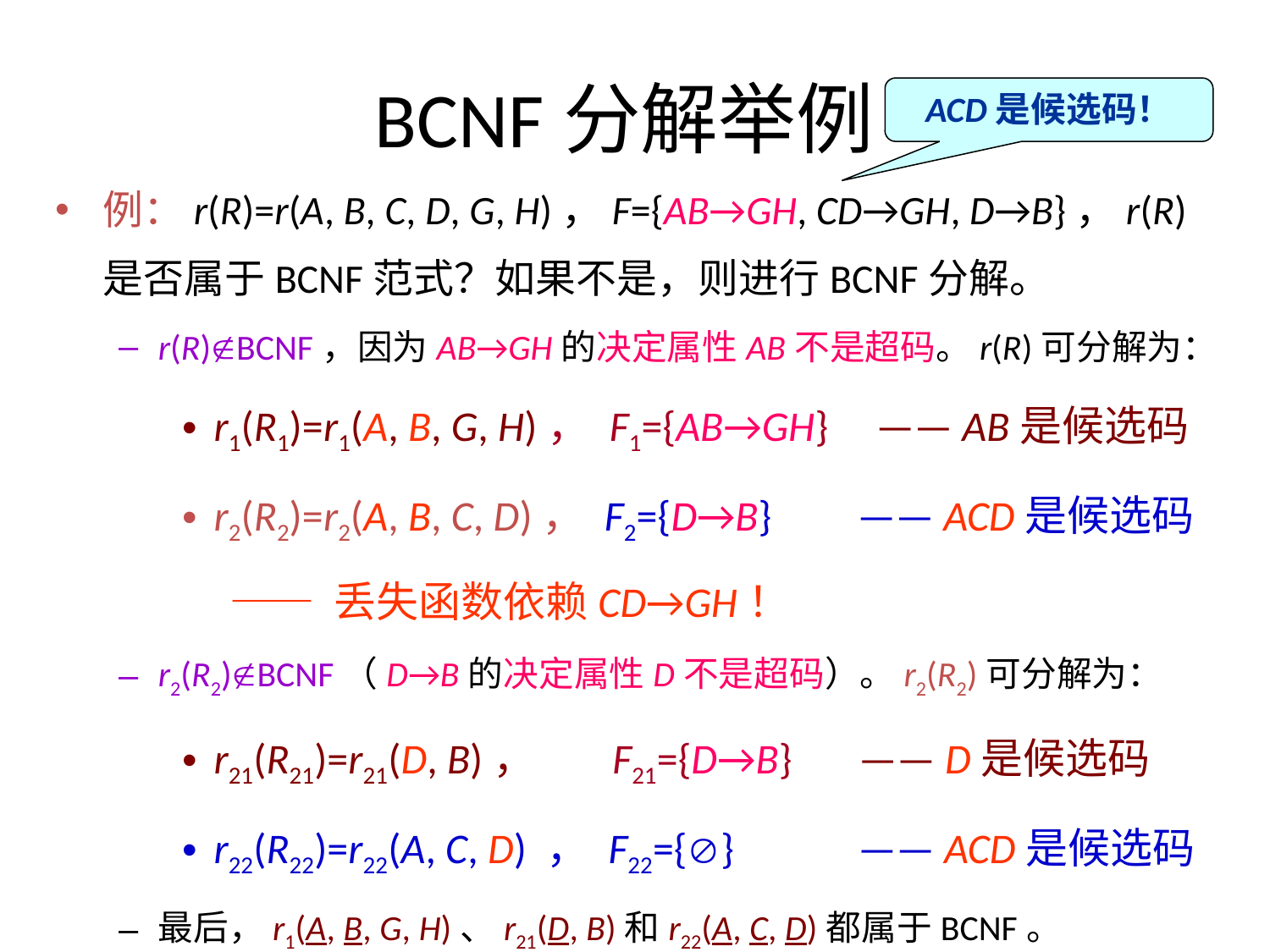

# BCNF分解举例
ACD是候选码！
例：r(R)=r(A, B, C, D, G, H)，F={AB→GH, CD→GH, D→B}，r(R)是否属于BCNF范式？如果不是，则进行BCNF分解。
r(R)∉BCNF，因为AB→GH的决定属性AB不是超码。r(R)可分解为：
r1(R1)=r1(A, B, G, H)， F1={AB→GH}     —— AB是候选码
r2(R2)=r2(A, B, C, D)， F2={D→B}         —— ACD是候选码
     —— 丢失函数依赖CD→GH！
r2(R2)∉BCNF（D→B的决定属性D不是超码）。r2(R2)可分解为：
r21(R21)=r21(D, B)，       F21={D→B}       —— D是候选码
r22(R22)=r22(A, C, D) ， F22={∅}             —— ACD是候选码
最后，r1(A, B, G, H)、r21(D, B)和r22(A, C, D)都属于BCNF。